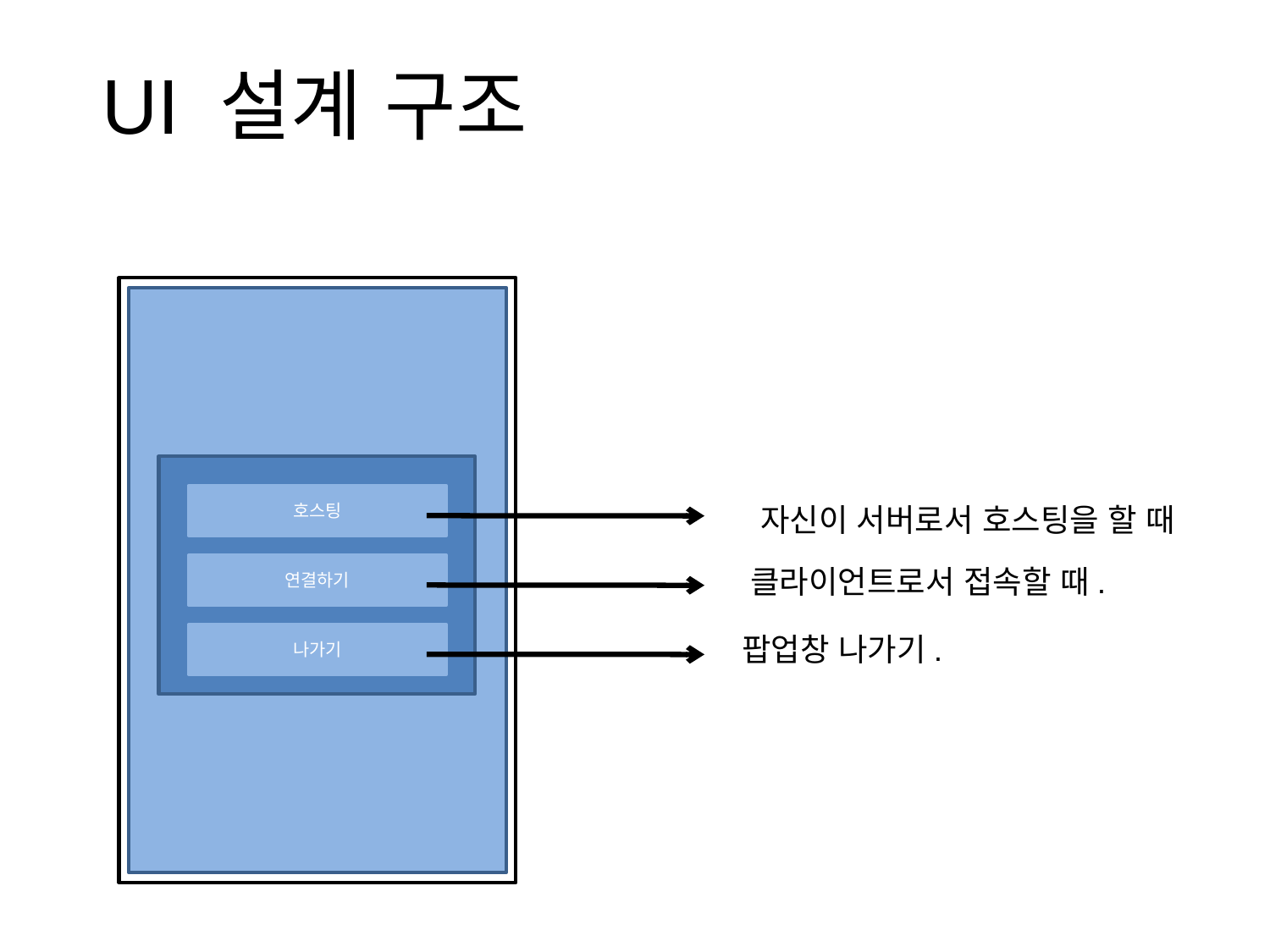

# UI 설계 구조

메인 일러스트

호스팅
자신이 서버로서 호스팅을 할 때
연결하기
클라이언트로서 접속할 때.
팝업창 나가기.
나가기